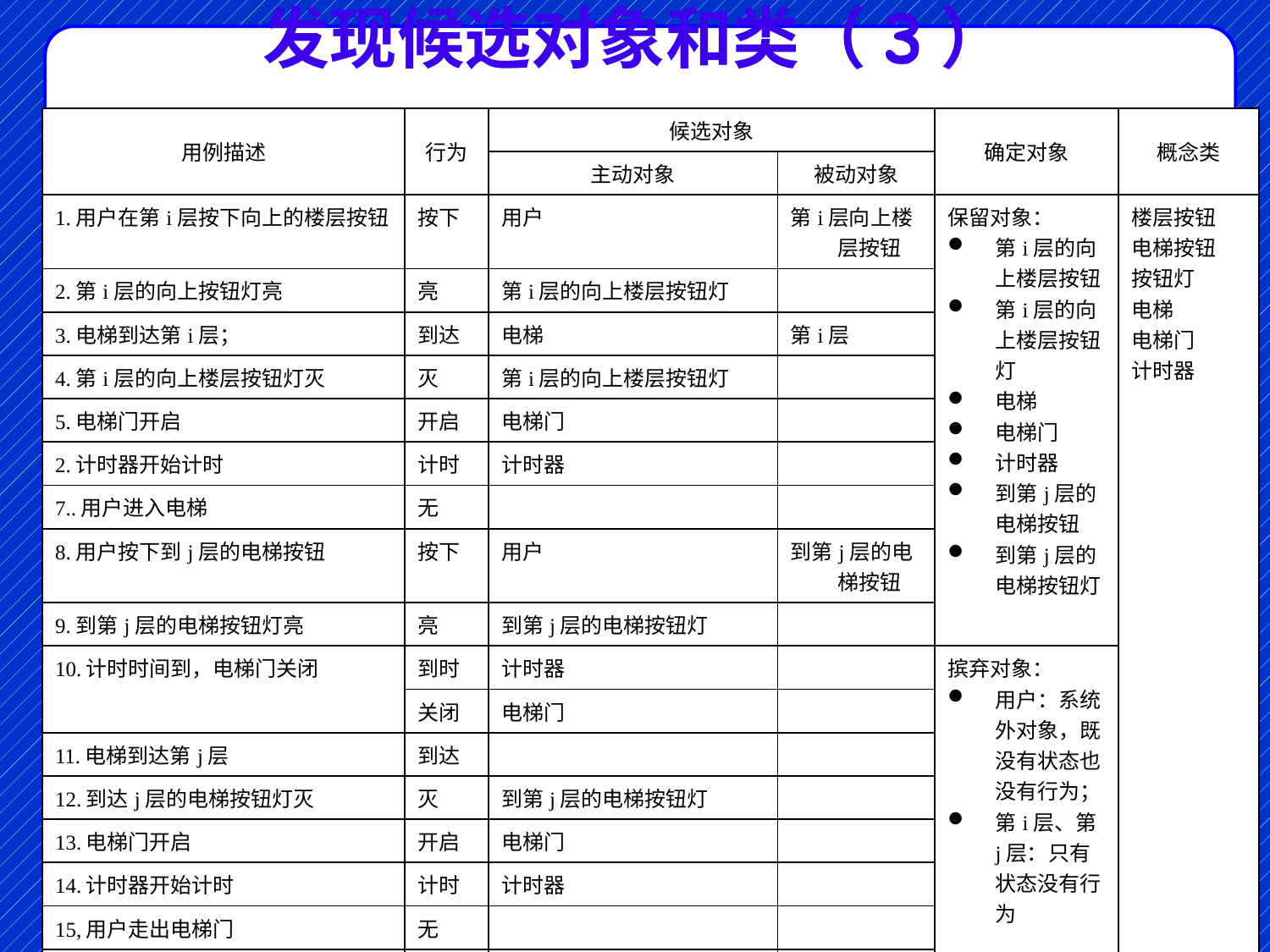

# 发现候选对象和类（3）
| 用例描述 | 行为 | 候选对象 |  | 确定对象 | 概念类 |
| --- | --- | --- | --- | --- | --- |
|  |  | 主动对象 | 被动对象 |  |  |
| 1.用户在第i层按下向上的楼层按钮 | 按下 | 用户 | 第i层向上楼层按钮 | 保留对象： 第i层的向上楼层按钮 第i层的向上楼层按钮灯 电梯 电梯门 计时器 到第j层的电梯按钮 到第j层的电梯按钮灯 | 楼层按钮 电梯按钮 按钮灯 电梯 电梯门 计时器 |
| 2.第i层的向上按钮灯亮 | 亮 | 第i层的向上楼层按钮灯 |  |  |  |
| 3.电梯到达第i层； | 到达 | 电梯 | 第i层 |  |  |
| 4.第i层的向上楼层按钮灯灭 | 灭 | 第i层的向上楼层按钮灯 |  |  |  |
| 5.电梯门开启 | 开启 | 电梯门 |  |  |  |
| 2.计时器开始计时 | 计时 | 计时器 |  |  |  |
| 7..用户进入电梯 | 无 |  |  |  |  |
| 8.用户按下到j层的电梯按钮 | 按下 | 用户 | 到第j层的电梯按钮 |  |  |
| 9.到第j层的电梯按钮灯亮 | 亮 | 到第j层的电梯按钮灯 |  |  |  |
| 10.计时时间到，电梯门关闭 | 到时 | 计时器 |  | 摈弃对象： 用户：系统外对象，既没有状态也没有行为； 第i层、第j层：只有状态没有行为 |  |
|  | 关闭 | 电梯门 |  |  |  |
| 11.电梯到达第j层 | 到达 |  |  |  |  |
| 12.到达j层的电梯按钮灯灭 | 灭 | 到第j层的电梯按钮灯 |  |  |  |
| 13.电梯门开启 | 开启 | 电梯门 |  |  |  |
| 14.计时器开始计时 | 计时 | 计时器 |  |  |  |
| 15,用户走出电梯门 | 无 |  |  |  |  |
| 12.计时时间到，电梯门关闭 | 到时 | 电梯门 |  |  |  |
|  | 关闭 | 计时器 |  |  |  |
行为分析
从需求描述中搜寻动词，识别出系统行为，然后从中发现对象